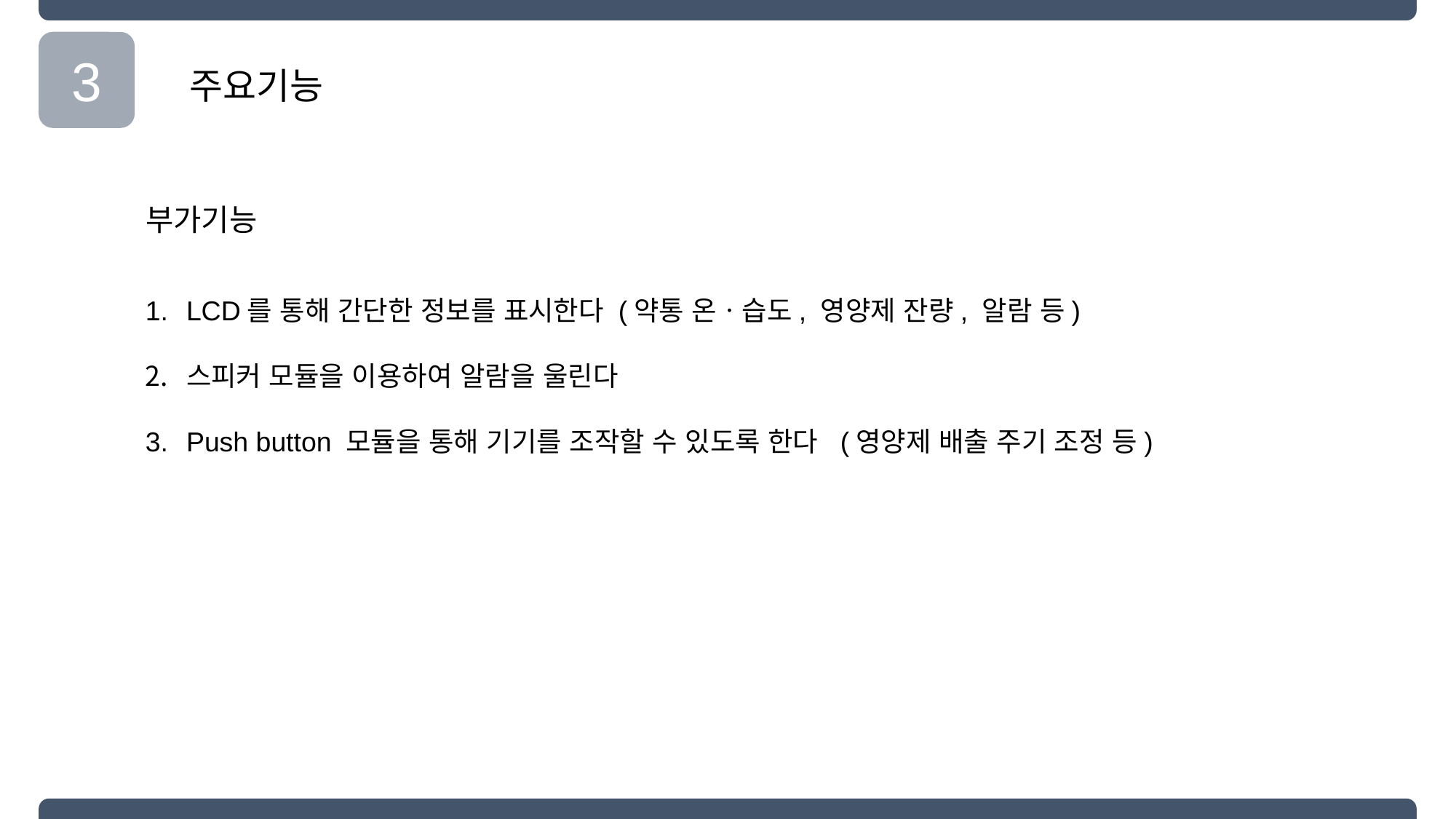

3
주요기능
부가기능
LCD를 통해 간단한 정보를 표시한다 (약통 온ㆍ습도, 영양제 잔량, 알람 등)

스피커 모듈을 이용하여 알람을 울린다

Push button 모듈을 통해 기기를 조작할 수 있도록 한다  (영양제 배출 주기 조정 등)